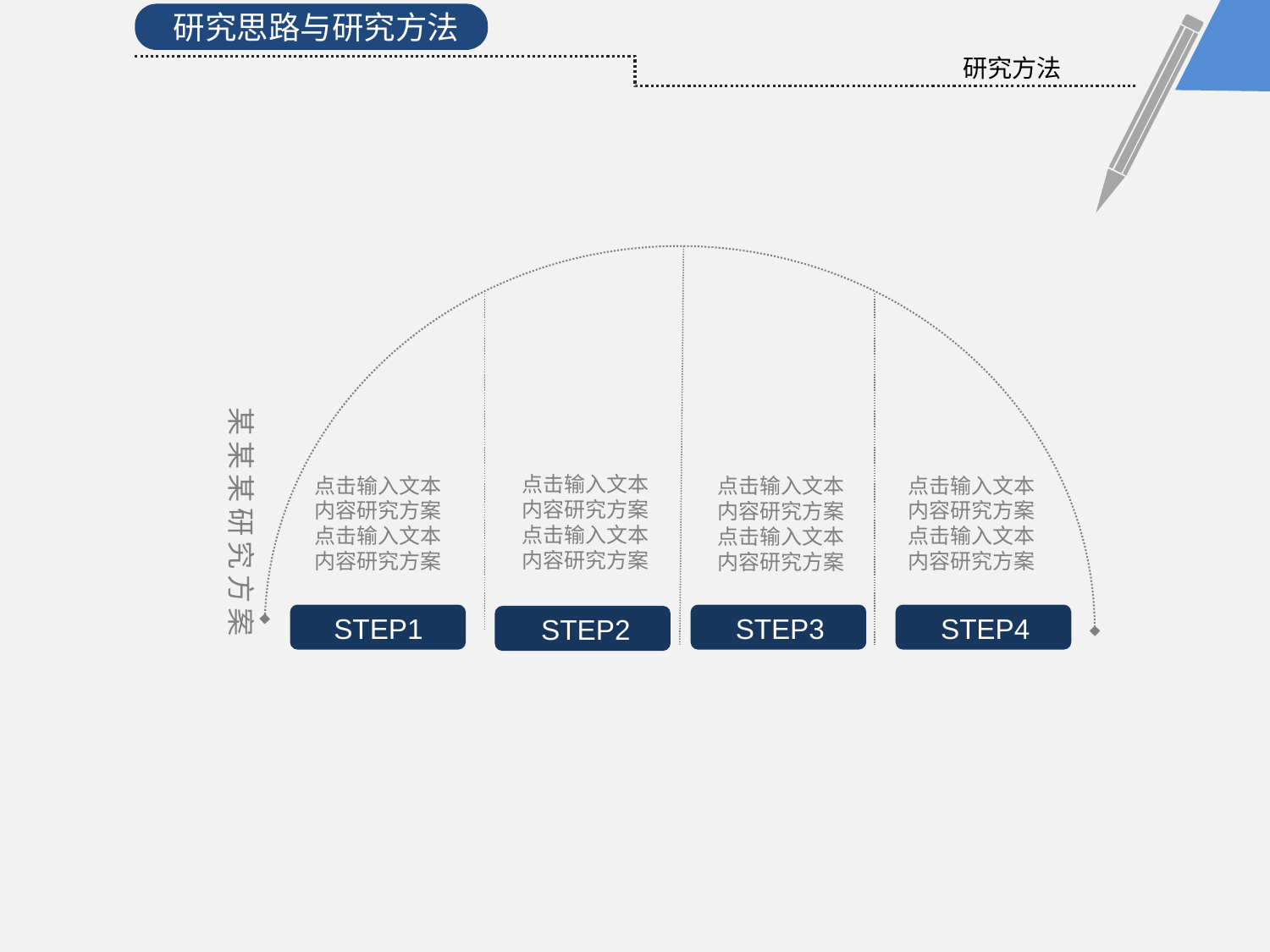

研究思路与研究方法

研究方法

某某某研究方案
点击输入文本
内容研究方案
点击输入文本
内容研究方案

点击输入文本
内容研究方案
点击输入文本
内容研究方案

点击输入文本
内容研究方案
点击输入文本
内容研究方案

点击输入文本
内容研究方案
点击输入文本
内容研究方案

STEP1

STEP3

STEP4

STEP2